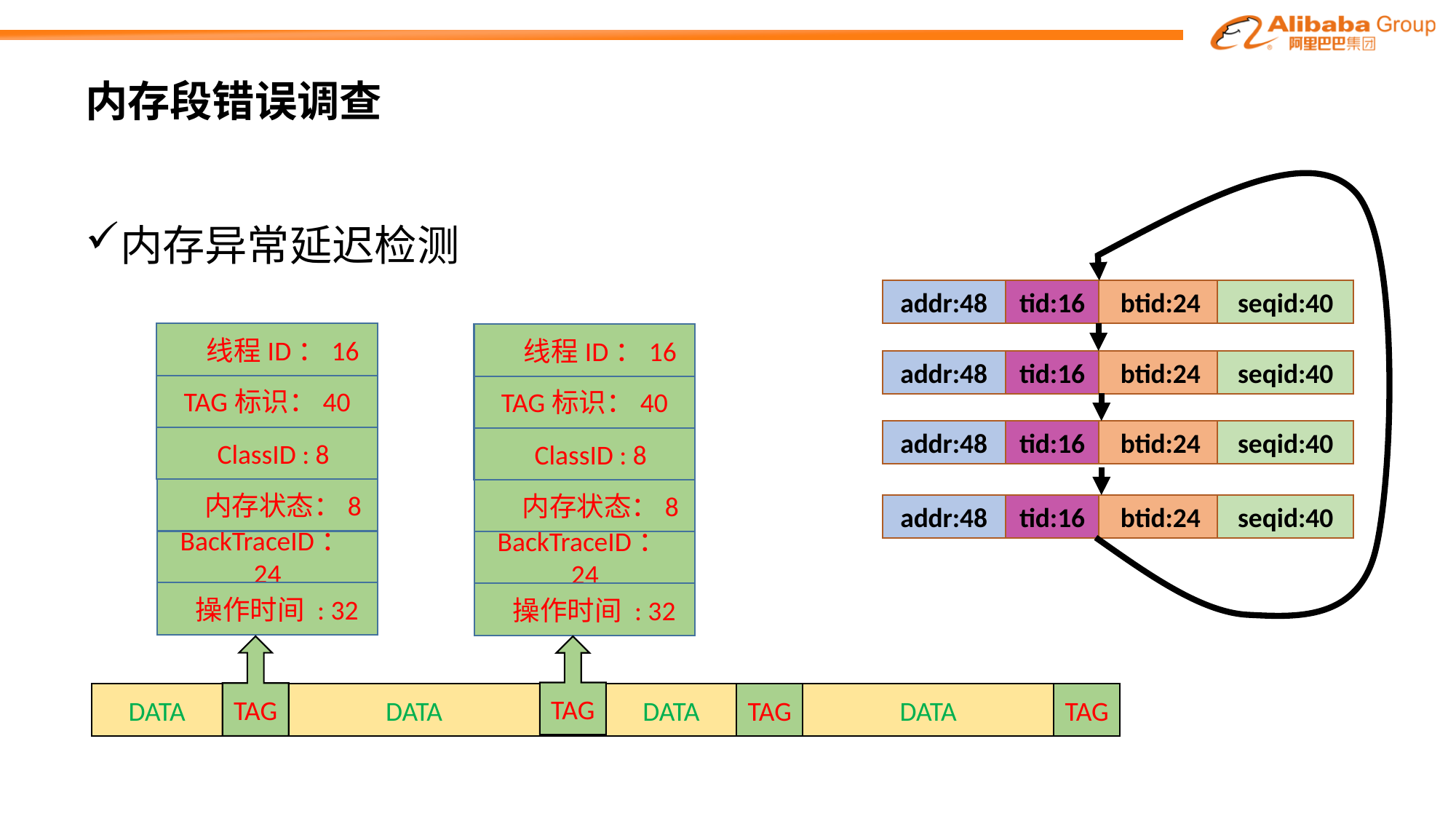

# 内存段错误调查

内存异常延迟检测
addr:48
tid:16
btid:24
seqid:40
    线程ID：16
TAG标识：40
  ClassID : 8
    内存状态：8
BackTraceID：24
  操作时间 : 32
TAG
    线程ID：16
TAG标识：40
  ClassID : 8
    内存状态：8
BackTraceID：24
  操作时间 : 32
TAG
addr:48
tid:16
btid:24
seqid:40
addr:48
tid:16
btid:24
seqid:40
addr:48
tid:16
btid:24
seqid:40
DATA
TAG
TAG
DATA
TAG
TAG
DATA
DATA